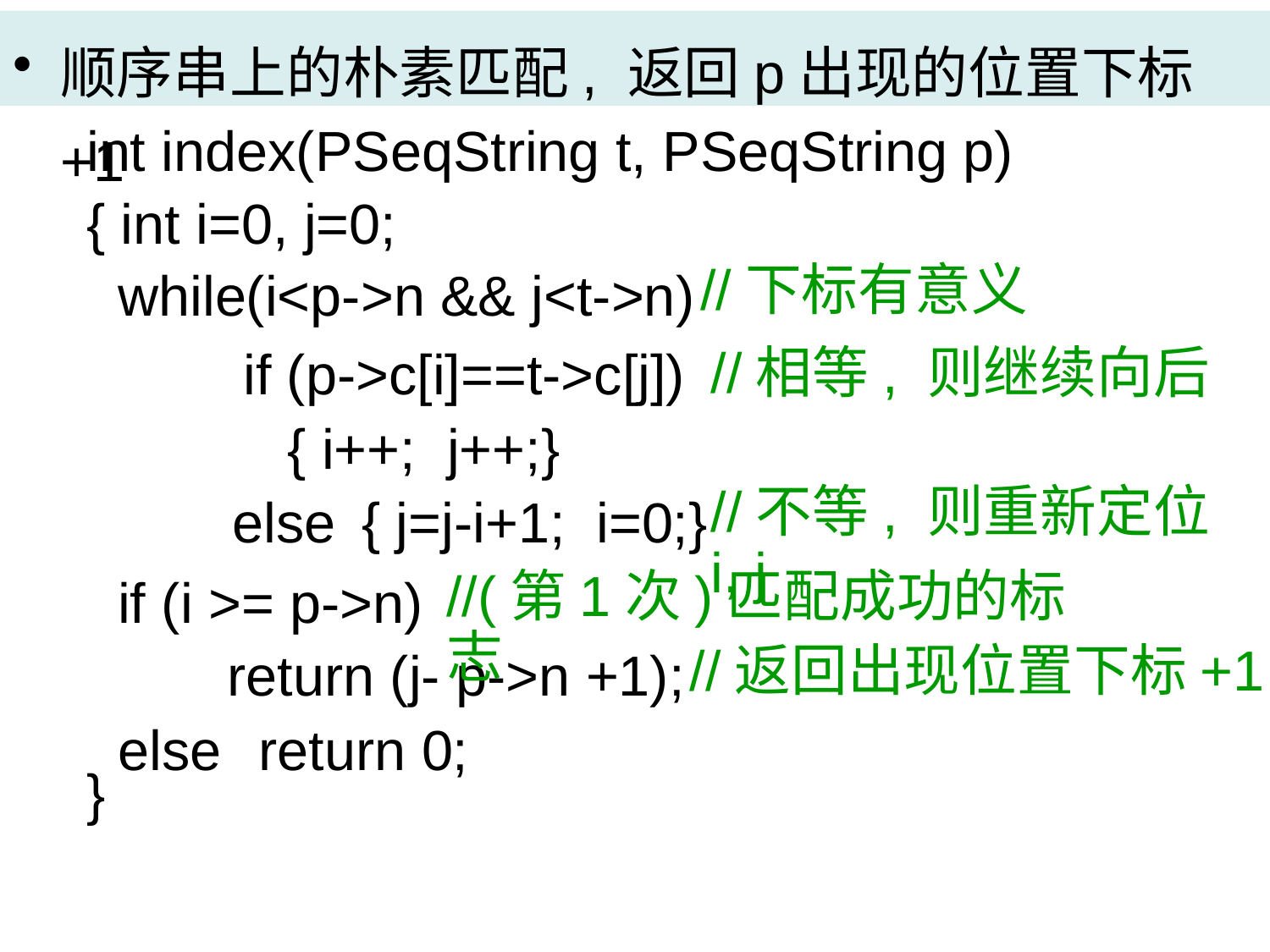

顺序串上的朴素匹配, 返回p出现的位置下标+1
int index(PSeqString t, PSeqString p)
{ int i=0, j=0;
  while(i<p->n && j<t->n)
//下标有意义
          if (p->c[i]==t->c[j])
//相等, 则继续向后
{ i++;  j++;}
          else
{ j=j-i+1;  i=0;}
//不等, 则重新定位i, j
  if (i >= p->n)
//(第1次)匹配成功的标志
         return (j- p->n +1);
//返回出现位置下标+1
           return 0;
}
  else